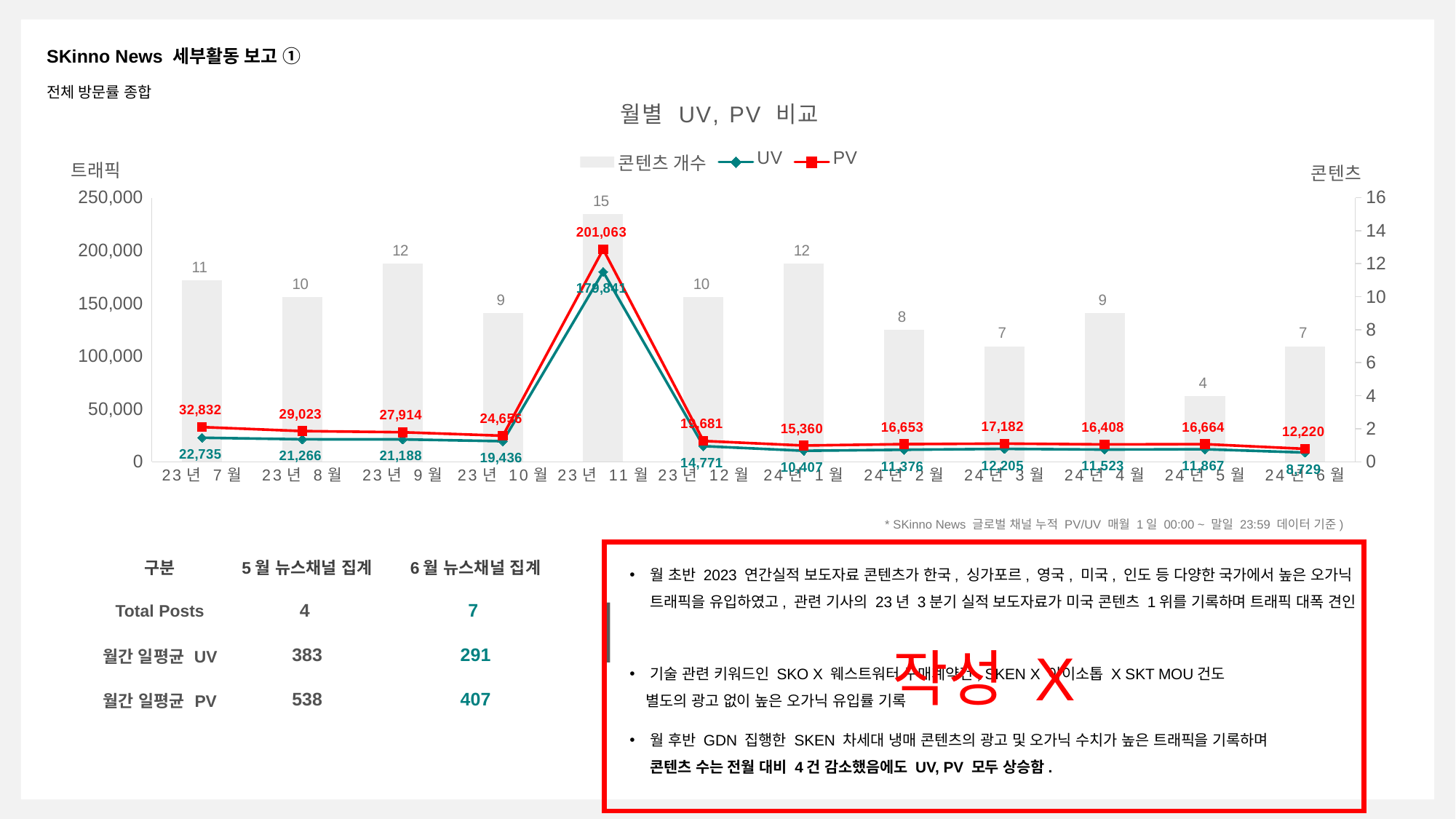

SKinno News 세부활동 보고 ①

### Chart: 월별 UV, PV 비교

| Category | 콘텐츠 개수 | UV | PV |
|---|---|---|---|
| 23년 7월 | 11.0 | 22735.0 | 32832.0 |
| 23년 8월 | 10.0 | 21266.0 | 29023.0 |
| 23년 9월 | 12.0 | 21188.0 | 27914.0 |
| 23년 10월 | 9.0 | 19436.0 | 24656.0 |
| 23년 11월 | 15.0 | 179841.0 | 201063.0 |
| 23년 12월 | 10.0 | 14771.0 | 19681.0 |
| 24년 1월 | 12.0 | 10407.0 | 15360.0 |
| 24년 2월 | 8.0 | 11376.0 | 16653.0 |
| 24년 3월 | 7.0 | 12205.0 | 17182.0 |
| 24년 4월 | 9.0 | 11523.0 | 16408.0 |
| 24년 5월 | 4.0 | 11867.0 | 16664.0 |
| 24년 6월 | 7.0 | 8729.0 | 12220.0 |
전체 방문률 종합
* SKinno News 글로벌 채널 누적 PV/UV 매월 1일 00:00 ~ 말일 23:59 데이터 기준)
작성 X
| 구분 | 5월 뉴스채널 집계 | 6월 뉴스채널 집계 |
| --- | --- | --- |
| Total Posts | 4 | 7 |
| 월간 일평균 UV | 383 | 291 |
| 월간 일평균 PV | 538 | 407 |
월 초반 2023 연간실적 보도자료 콘텐츠가 한국, 싱가포르, 영국, 미국, 인도 등 다양한 국가에서 높은 오가닉 트래픽을 유입하였고, 관련 기사의 23년 3분기 실적 보도자료가 미국 콘텐츠 1위를 기록하며 트래픽 대폭 견인

기술 관련 키워드인 SKO X 웨스트워터 구매계약건, SKEN X 아이소톱 X SKT MOU건도
   별도의 광고 없이 높은 오가닉 유입률 기록
월 후반 GDN 집행한 SKEN 차세대 냉매 콘텐츠의 광고 및 오가닉 수치가 높은 트래픽을 기록하며
    콘텐츠 수는 전월 대비 4건 감소했음에도 UV, PV 모두 상승함.